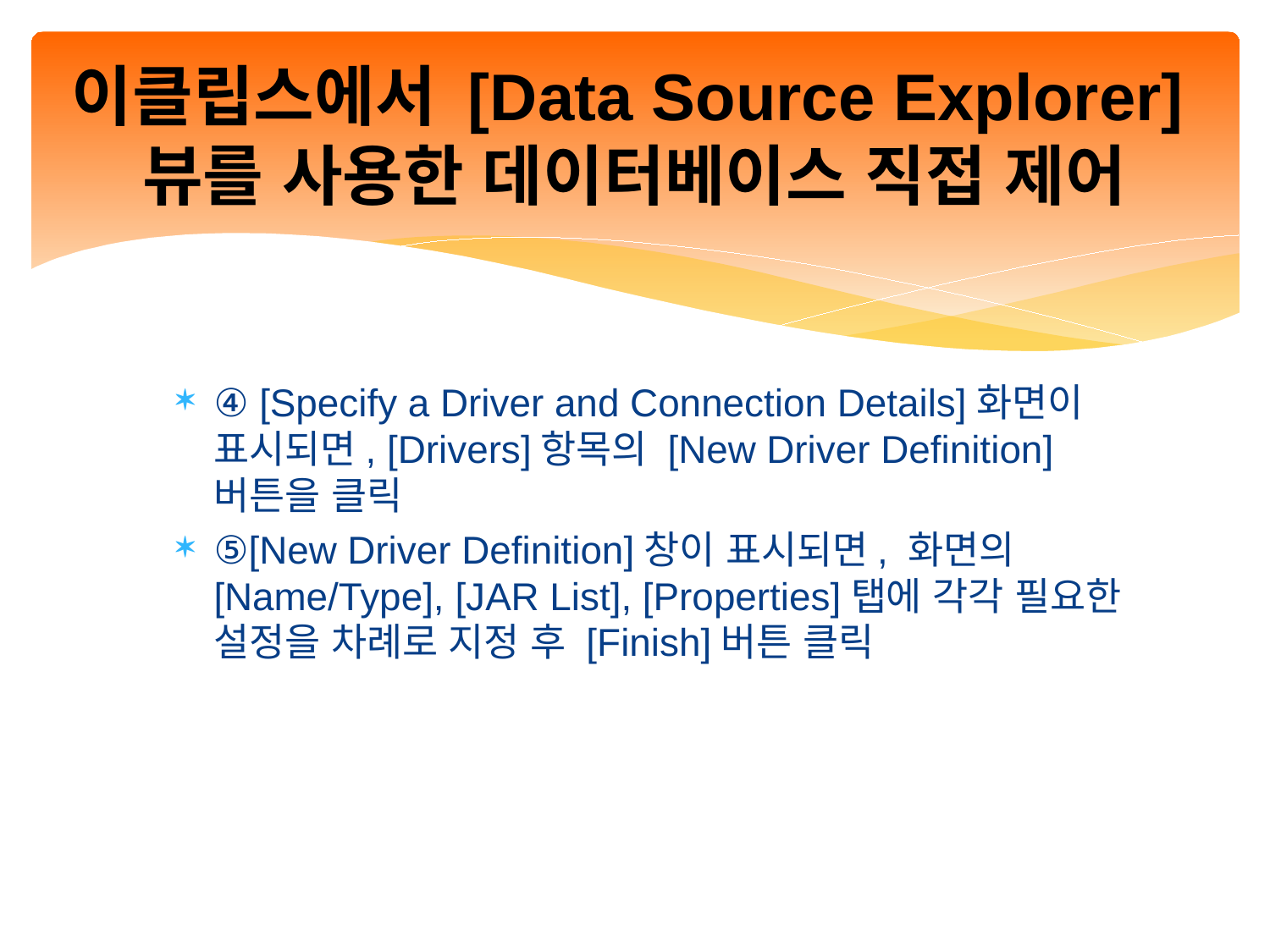

# 이클립스에서 [Data Source Explorer]뷰를 사용한 데이터베이스 직접 제어
④ [Specify a Driver and Connection Details]화면이 표시되면, [Drivers]항목의 [New Driver Definition]버튼을 클릭
⑤[New Driver Definition]창이 표시되면, 화면의 [Name/Type], [JAR List], [Properties]탭에 각각 필요한 설정을 차례로 지정 후 [Finish]버튼 클릭